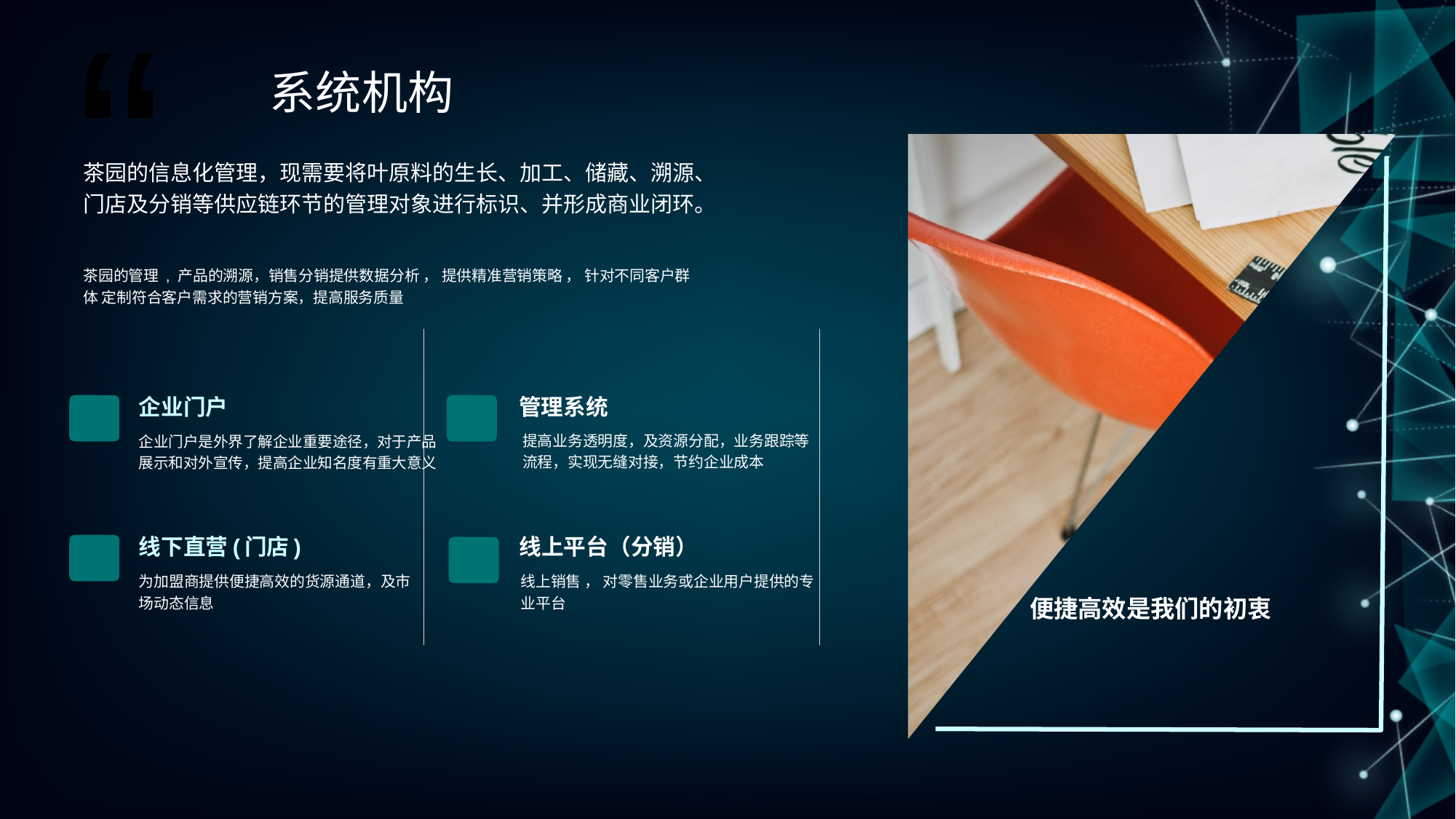

“
茶园的信息化管理，现需要将叶原料的生长、加工、储藏、溯源、门店及分销等供应链环节的管理对象进行标识、并形成商业闭环。
茶园的管理 , 产品的溯源，销售分销提供数据分析 ， 提供精准营销策略 ， 针对不同客户群体 定制符合客户需求的营销方案，提高服务质量
系统机构

便捷高效是我们的初衷

企业门户
管理系统

提高业务透明度，及资源分配，业务跟踪等流程，实现无缝对接，节约企业成本
企业门户是外界了解企业重要途径，对于产品展示和对外宣传，提高企业知名度有重大意义
线下直营(门店)
线上平台（分销）

为加盟商提供便捷高效的货源通道，及市场动态信息
线上销售 ， 对零售业务或企业用户提供的专业平台